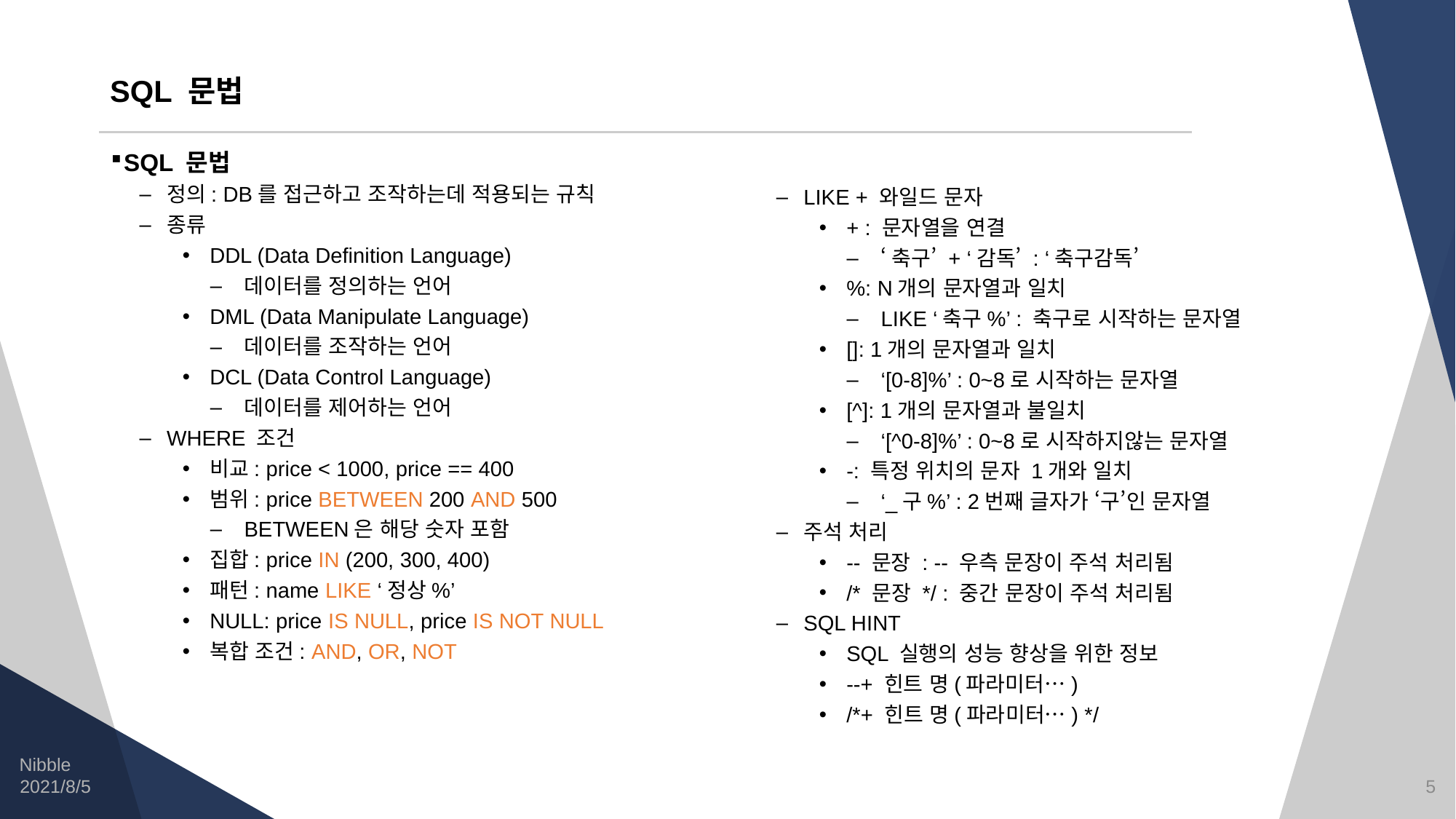

# SQL 문법

LIKE + 와일드 문자
+ : 문자열을 연결
‘축구’ + ‘감독’ : ‘축구감독’
%: N개의 문자열과 일치
LIKE ‘축구%’ : 축구로 시작하는 문자열
[]: 1개의 문자열과 일치
‘[0-8]%’ : 0~8로 시작하는 문자열
[^]: 1개의 문자열과 불일치
‘[^0-8]%’ : 0~8로 시작하지않는 문자열
-: 특정 위치의 문자 1개와 일치
‘_구%’ : 2번째 글자가 ‘구’인 문자열
주석 처리
-- 문장 : -- 우측 문장이 주석 처리됨
/* 문장 */ : 중간 문장이 주석 처리됨
SQL HINT
SQL 실행의 성능 향상을 위한 정보
--+ 힌트 명(파라미터…)
/*+ 힌트 명(파라미터…) */

SQL 문법
정의: DB를 접근하고 조작하는데 적용되는 규칙
종류
DDL (Data Definition Language)
데이터를 정의하는 언어
DML (Data Manipulate Language)
데이터를 조작하는 언어
DCL (Data Control Language)
데이터를 제어하는 언어
WHERE 조건
비교: price < 1000, price == 400
범위: price BETWEEN 200 AND 500
BETWEEN은 해당 숫자 포함
집합: price IN (200, 300, 400)
패턴: name LIKE ‘정상%’
NULL: price IS NULL, price IS NOT NULL
복합 조건: AND, OR, NOT

Nibble
2021/8/5
5